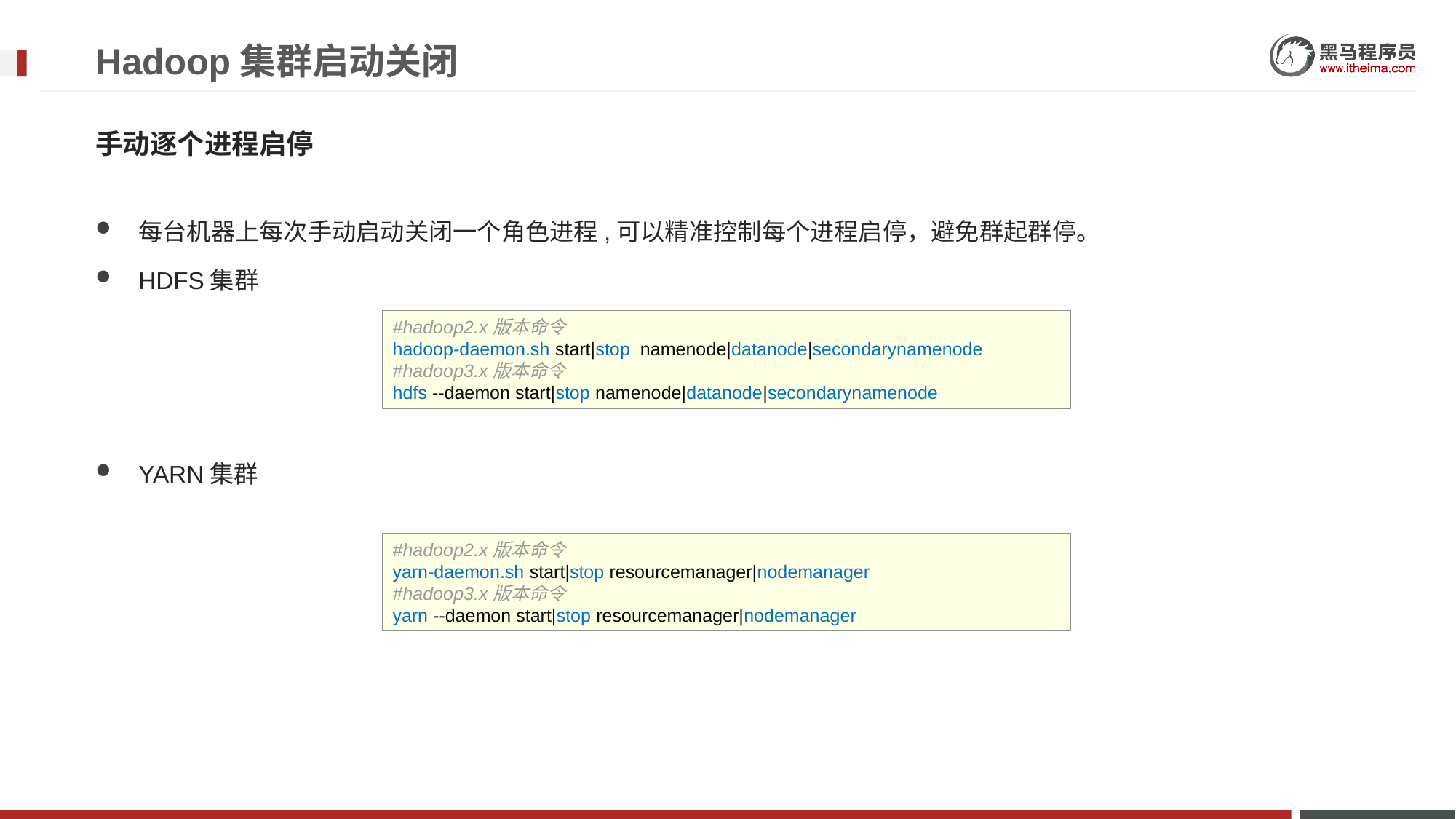

# Hadoop集群启动关闭
手动逐个进程启停
每台机器上每次手动启动关闭一个角色进程,可以精准控制每个进程启停，避免群起群停。
HDFS集群

YARN集群

#hadoop2.x版本命令
hadoop-daemon.sh start|stop  namenode|datanode|secondarynamenode
#hadoop3.x版本命令
hdfs --daemon start|stop namenode|datanode|secondarynamenode
#hadoop2.x版本命令
yarn-daemon.sh start|stop resourcemanager|nodemanager
#hadoop3.x版本命令
yarn --daemon start|stop resourcemanager|nodemanager